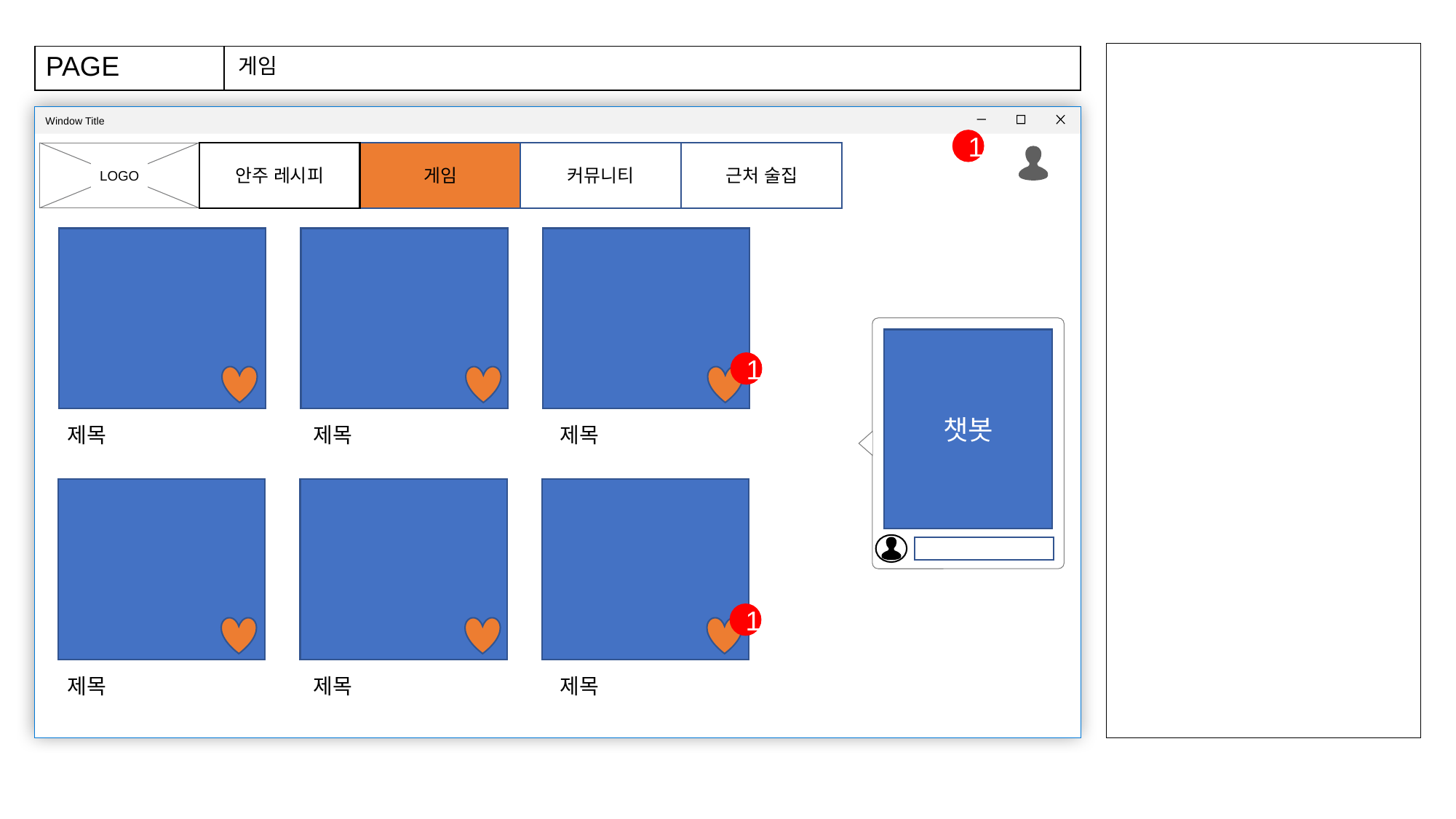

게임

1

LOGO
안주 레시피
게임
커뮤니티
근처 술집

챗봇

1

제목
제목
제목

1

제목
제목
제목